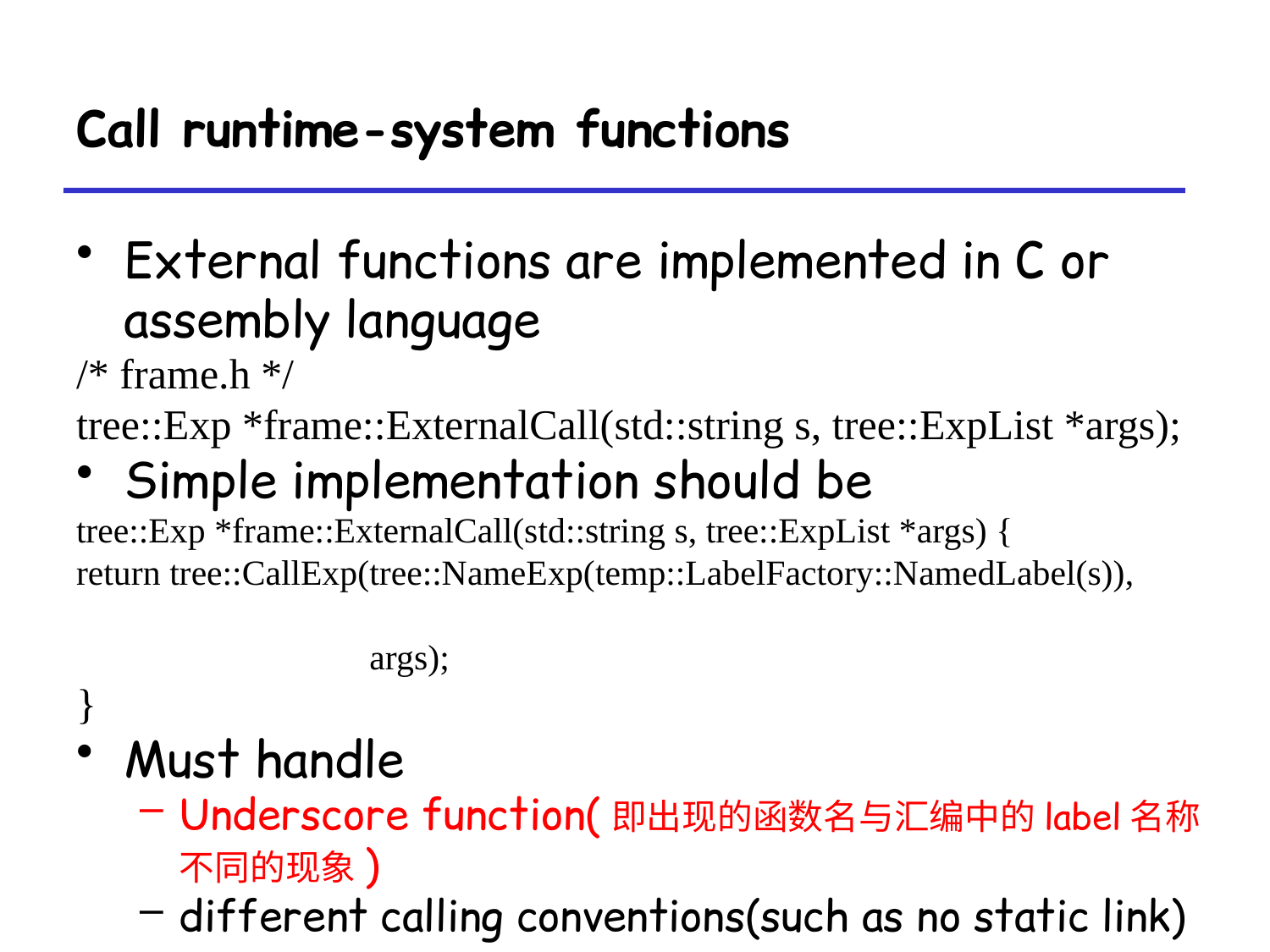

# Call runtime-system functions
External functions are implemented in C or assembly language
/* frame.h */
tree::Exp *frame::ExternalCall(std::string s, tree::ExpList *args);
Simple implementation should be
tree::Exp *frame::ExternalCall(std::string s, tree::ExpList *args) {
return tree::CallExp(tree::NameExp(temp::LabelFactory::NamedLabel(s)),
                                 args);
}
Must handle
Underscore function(即出现的函数名与汇编中的label名称不同的现象)
different calling conventions(such as no static link)

49